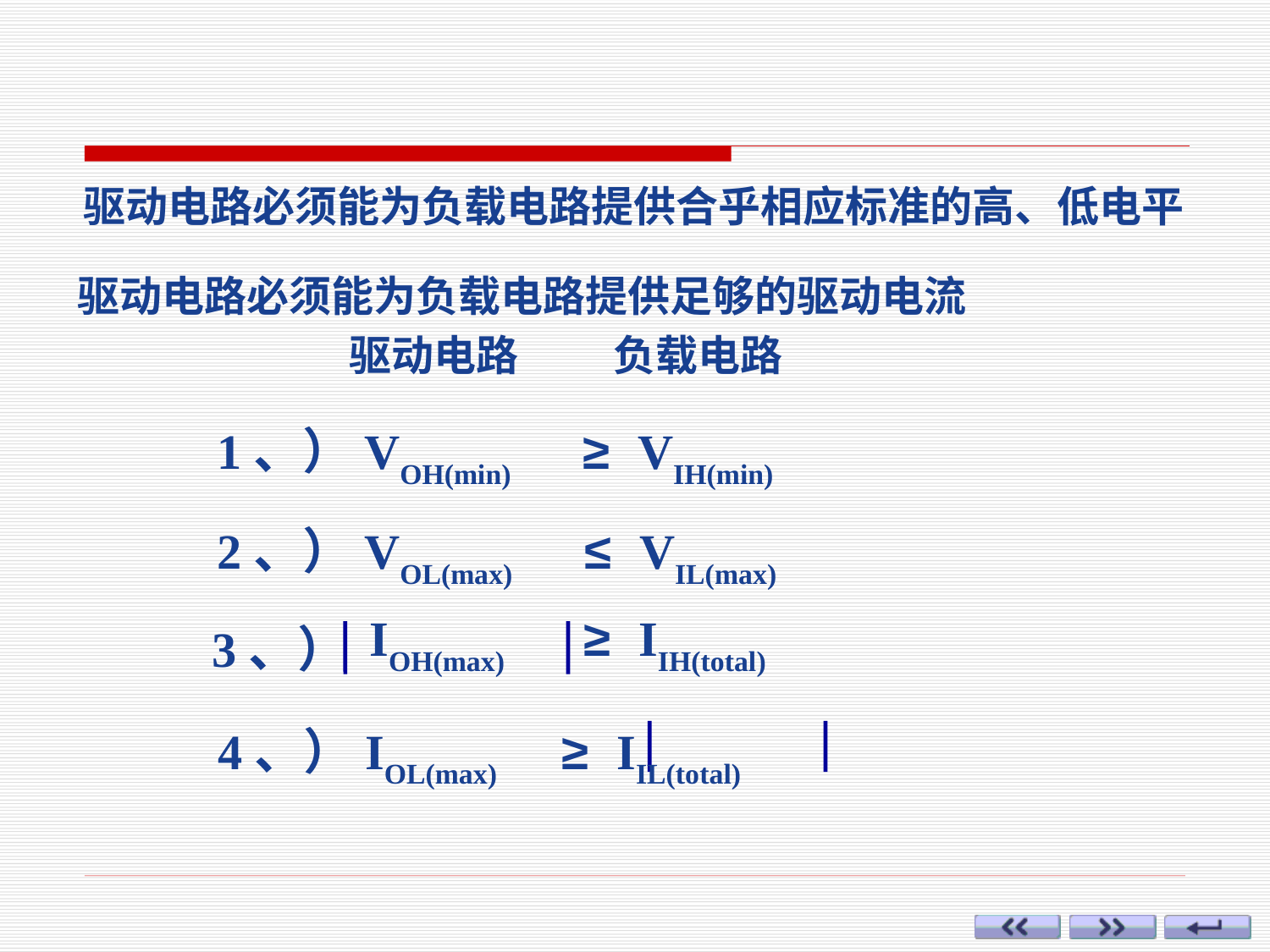

驱动电路必须能为负载电路提供合乎相应标准的高、低电平
驱动电路必须能为负载电路提供足够的驱动电流
     驱动电路          负载电路
1、）VOH(min)          ≥  VIH(min)
2、）VOL(max)          ≤  VIL(max)
       IOH(max)           ≥  IIH(total)
3、）

4、）IOL(max)         ≥  IIL(total)